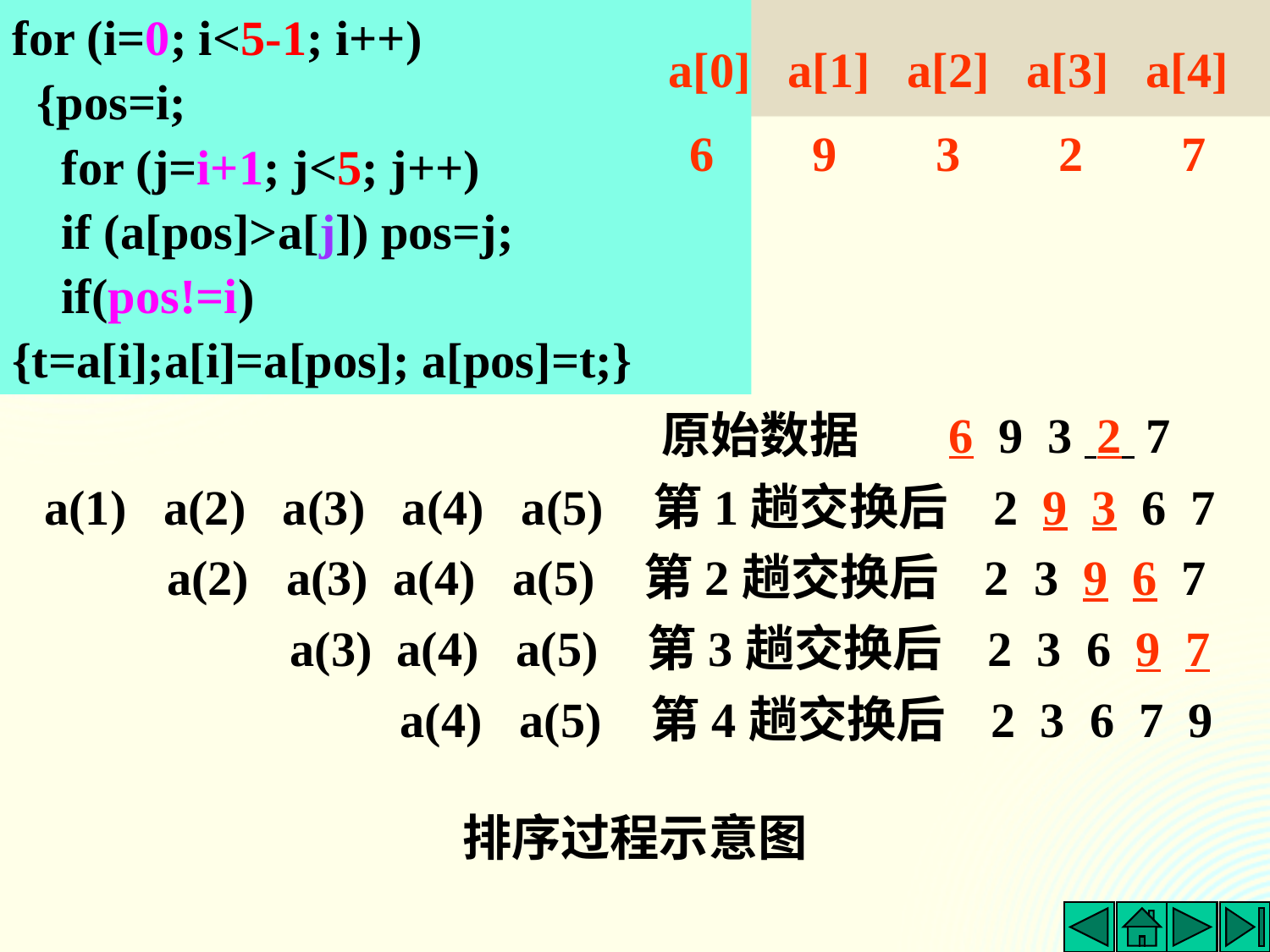

for (i=0; i<5-1; i++)
  {pos=i;
    for (j=i+1; j<5; j++)
    if (a[pos]>a[j]) pos=j;
    if(pos!=i)
{t=a[i];a[i]=a[pos]; a[pos]=t;}
a[0]   a[1]   a[2]   a[3]   a[4]
  6        9        3        2        7
  			                    原始数据       6  9  3  2  7
a(1)   a(2)   a(3)   a(4)   a(5)   第1趟交换后   2  9  3  6  7
          a(2)   a(3)  a(4)   a(5)   第2趟交换后   2  3  9  6  7
                    a(3)  a(4)   a(5)   第3趟交换后   2  3  6  9  7
                             a(4)   a(5)   第4趟交换后   2  3  6  7  9

排序过程示意图